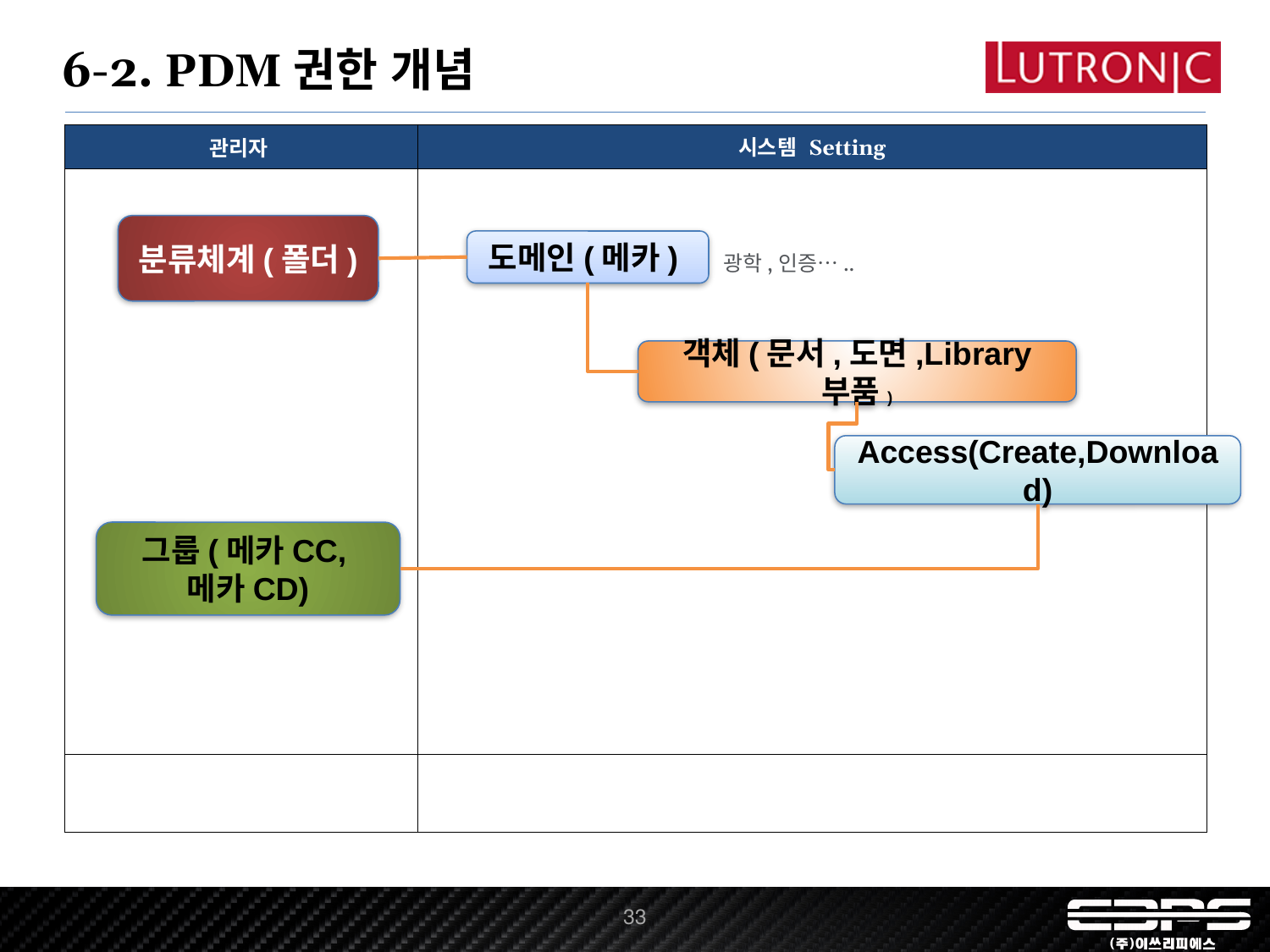

6-2. PDM권한 개념
| 관리자 | 시스템 Setting |
| --- | --- |
|  |  |
|  |  |
분류체계(폴더)
도메인(메카)
광학,인증…..
객체(문서,도면,Library 부품)
Access(Create,Download)
그룹(메카CC,메카CD)